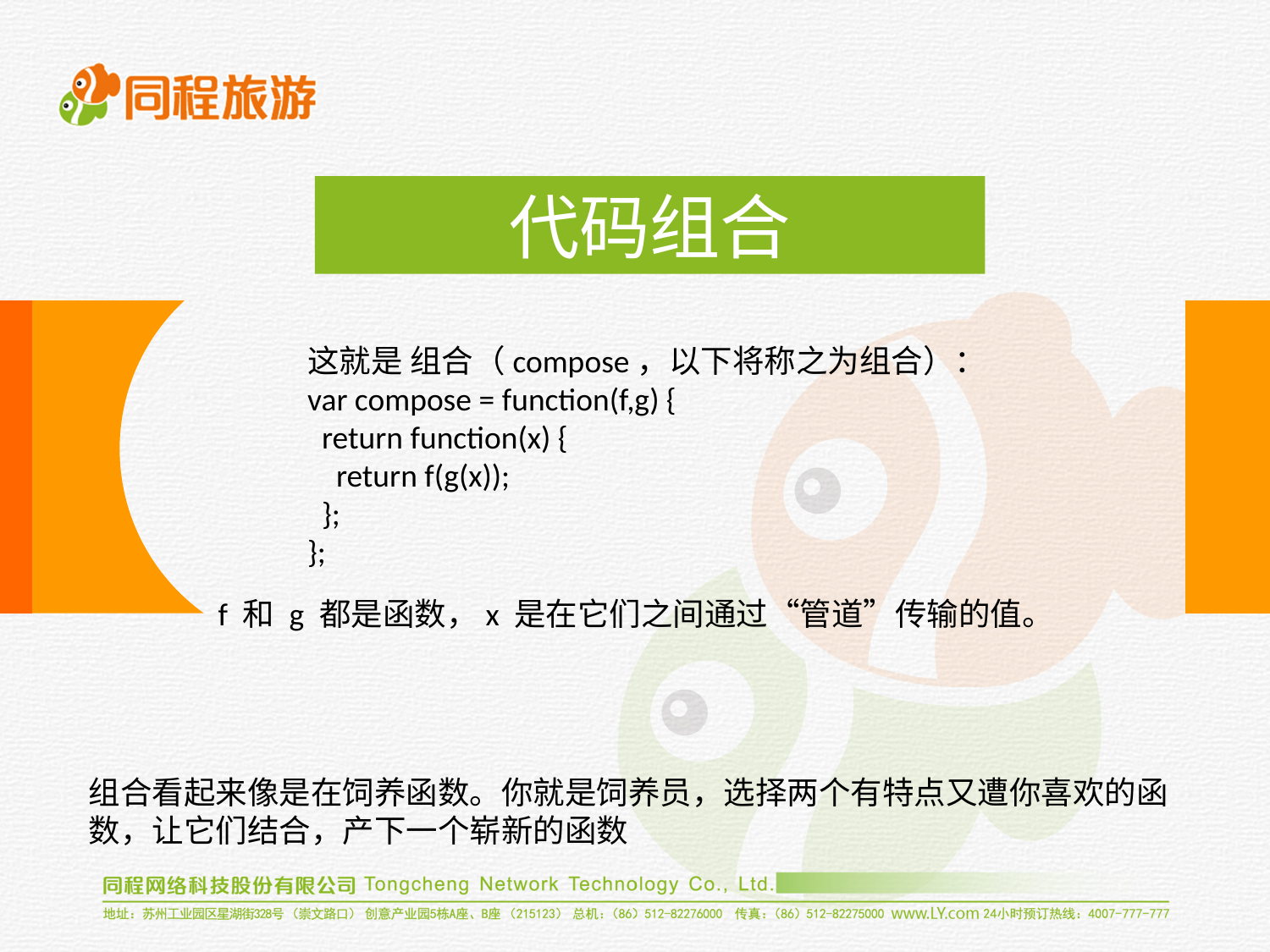

代码组合

这就是 组合（compose，以下将称之为组合）：
var compose = function(f,g) {
  return function(x) {
    return f(g(x));
  };
};
f 和 g 都是函数，x 是在它们之间通过“管道”传输的值。
组合看起来像是在饲养函数。你就是饲养员，选择两个有特点又遭你喜欢的函数，让它们结合，产下一个崭新的函数